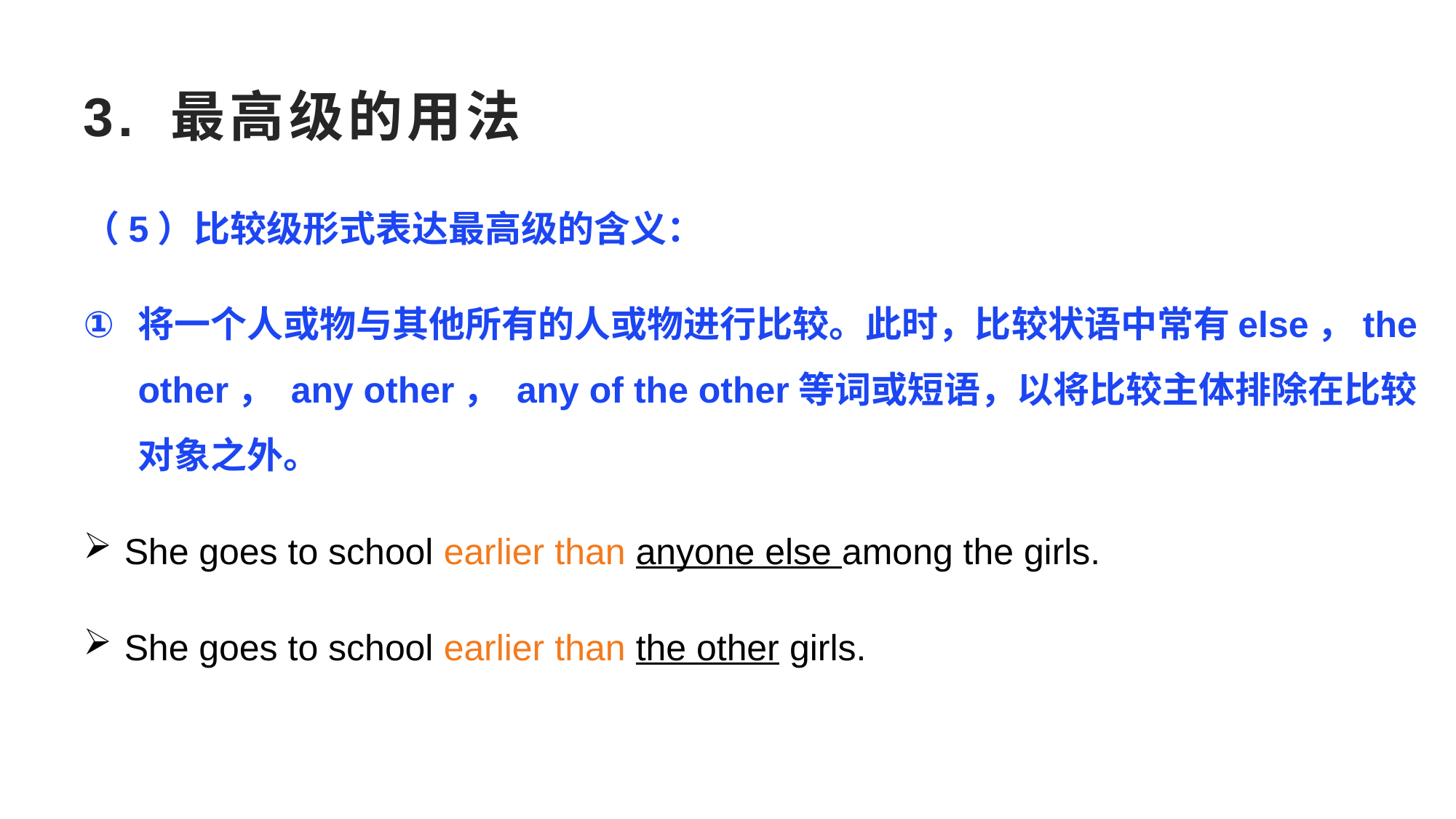

3. 最高级的用法
（5）比较级形式表达最高级的含义：
将一个人或物与其他所有的人或物进行比较。此时，比较状语中常有else，the other， any other， any of the other等词或短语，以将比较主体排除在比较对象之外。
She goes to school earlier than anyone else among the girls.
She goes to school earlier than the other girls.